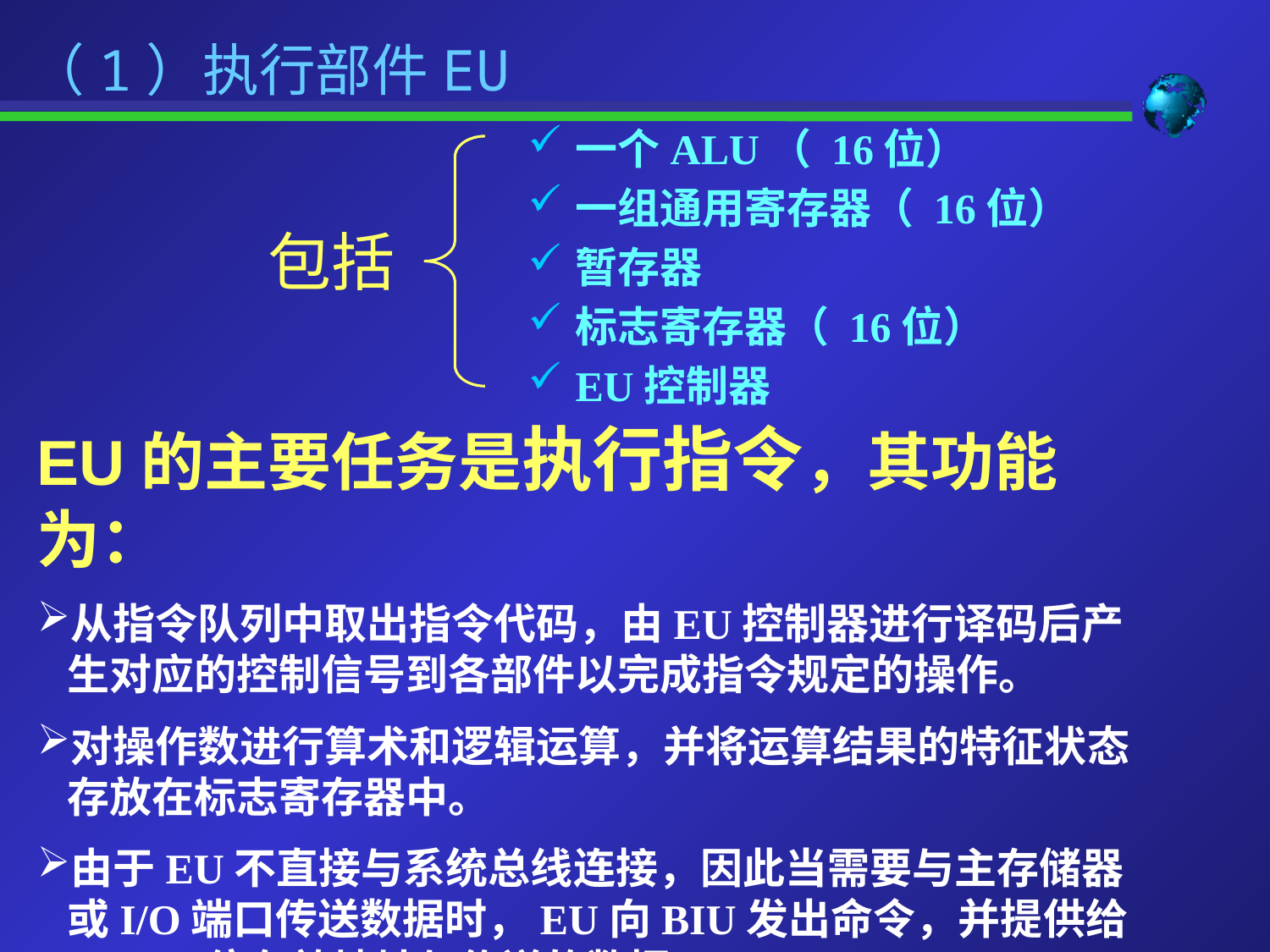

（1）执行部件EU
一个ALU（ 16位）
一组通用寄存器（ 16位）
暂存器
标志寄存器（ 16位）
EU控制器

包括
EU的主要任务是执行指令，其功能为：
从指令队列中取出指令代码，由EU控制器进行译码后产生对应的控制信号到各部件以完成指令规定的操作。
对操作数进行算术和逻辑运算，并将运算结果的特征状态存放在标志寄存器中。
由于EU不直接与系统总线连接，因此当需要与主存储器或I/O端口传送数据时，EU向BIU发出命令，并提供给BIU 16位有效地址与传送的数据。
8